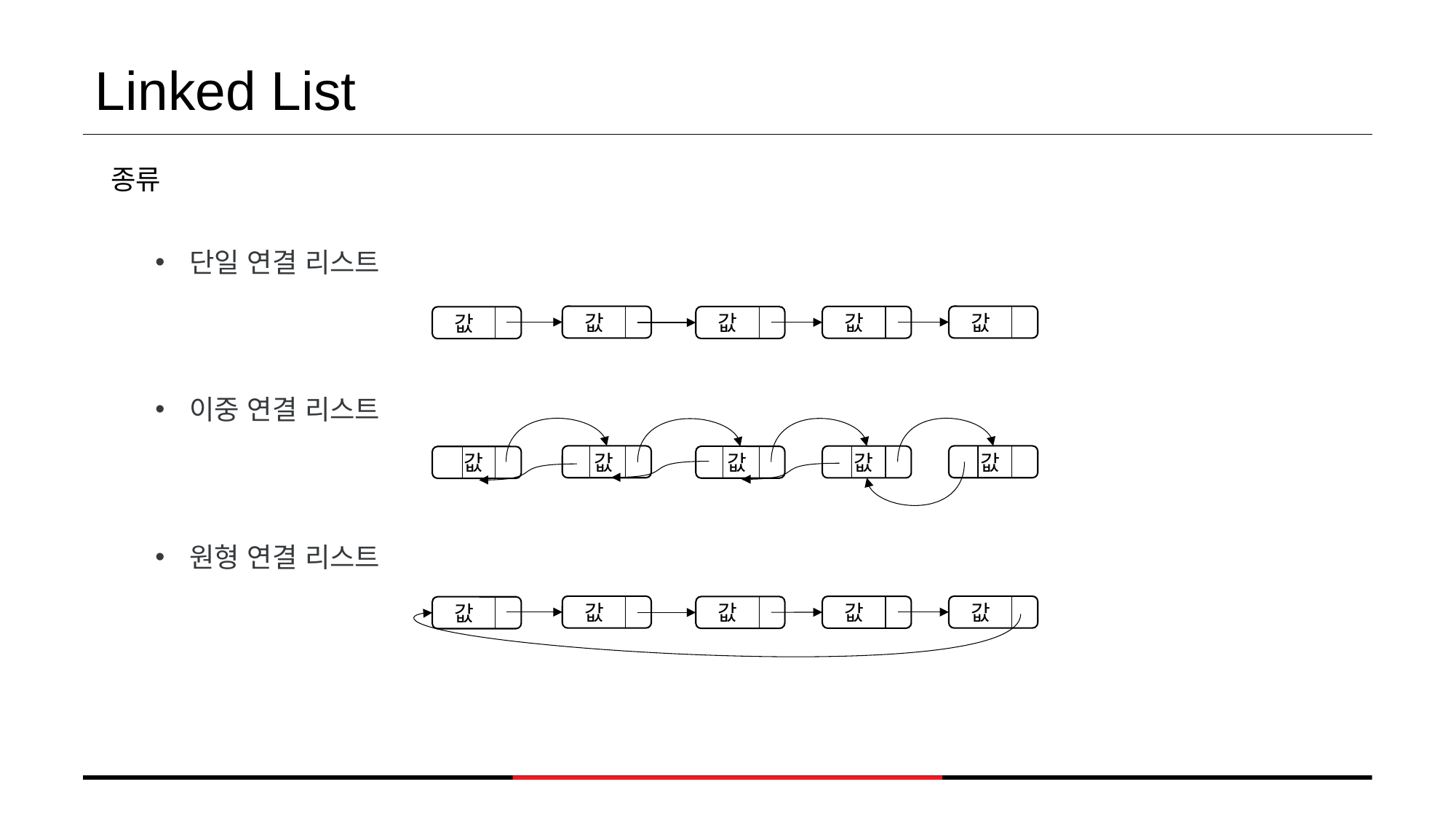

Linked List
종류
단일 연결 리스트

이중 연결 리스트

원형 연결 리스트
 값
 값
 값
 값
 값
   값
   값
   값
   값
   값
 값
 값
 값
 값
 값